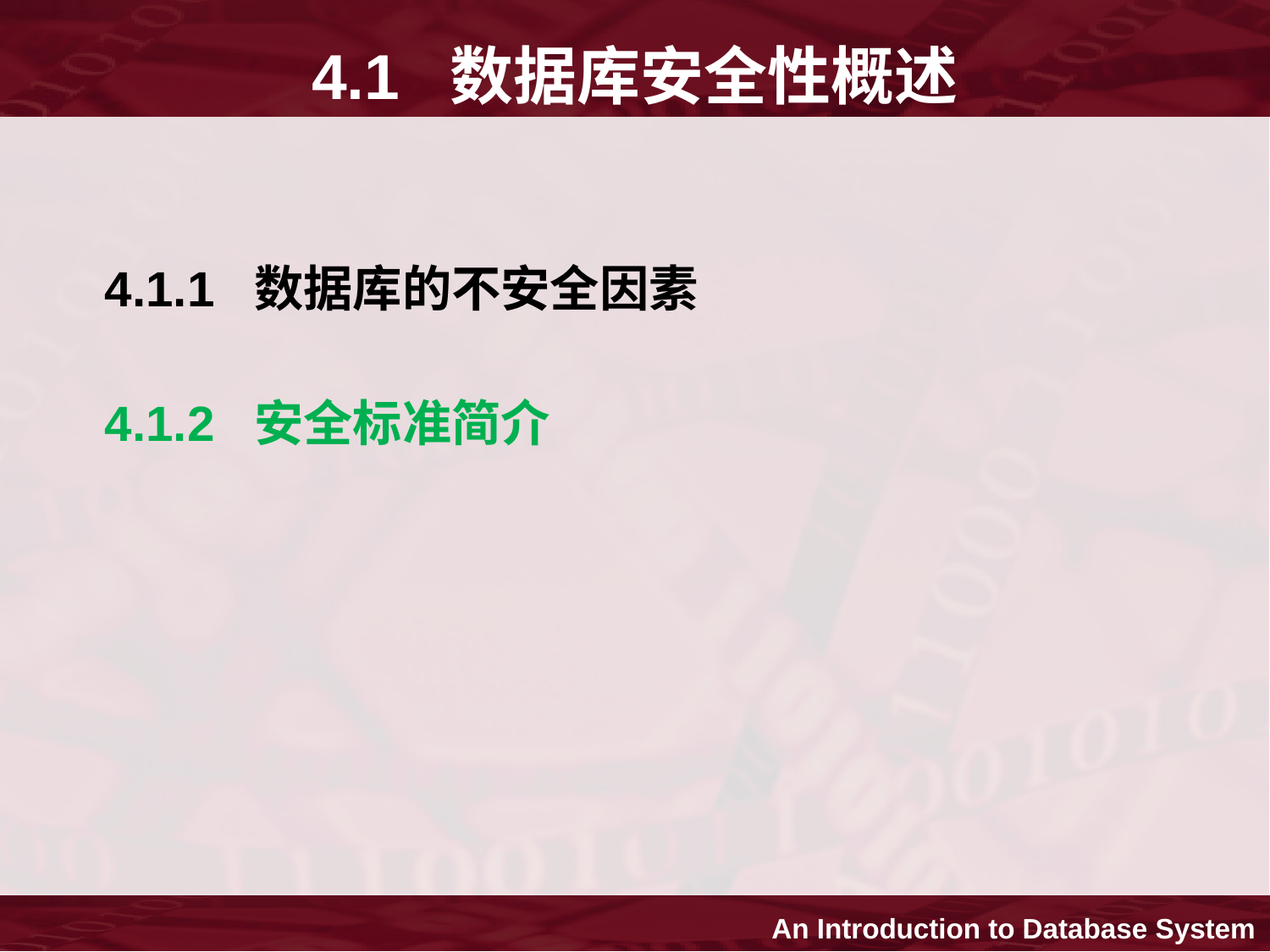

# 4.1  数据库安全性概述
4.1.1  数据库的不安全因素
4.1.2  安全标准简介